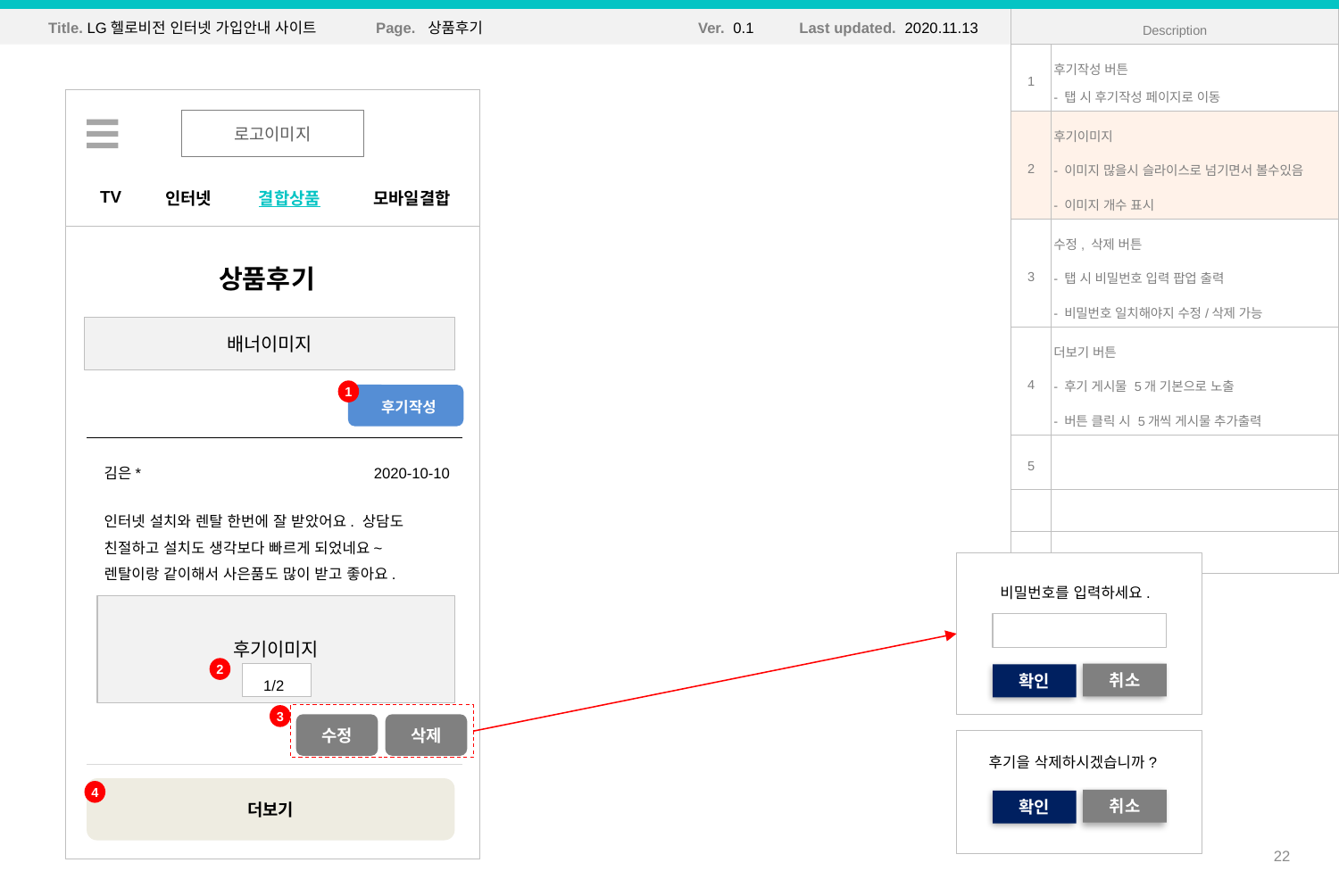

Title. LG헬로비전 인터넷 가입안내 사이트
Page.  상품후기
Ver.  0.1
Last updated.  2020.11.13

| Description |  |
| --- | --- |
| 1 | 후기작성 버튼 - 탭 시 후기작성 페이지로 이동 |
| 2 | 후기이미지 - 이미지 많을시 슬라이스로 넘기면서 볼수있음 - 이미지 개수 표시 |
| 3 | 수정, 삭제 버튼 - 탭 시 비밀번호 입력 팝업 출력 - 비밀번호 일치해야지 수정/삭제 가능 |
| 4 | 더보기 버튼 - 후기 게시물 5개 기본으로 노출 - 버튼 클릭 시 5개씩 게시물 추가출력 |
| 5 |  |
|  |  |
|  |  |

로고이미지

TV
인터넷
결합상품
모바일결합

상품후기
배너이미지
1

후기작성
김은*
2020-10-10
인터넷 설치와 렌탈 한번에 잘 받았어요. 상담도 친절하고 설치도 생각보다 빠르게 되었네요~
렌탈이랑 같이해서 사은품도 많이 받고 좋아요.
ㅍ
비밀번호를 입력하세요.

취소
확인
후기이미지
2
1/2

3
수정
삭제
ㅍ
후기을 삭제하시겠습니까?
취소
확인
더보기
4
22